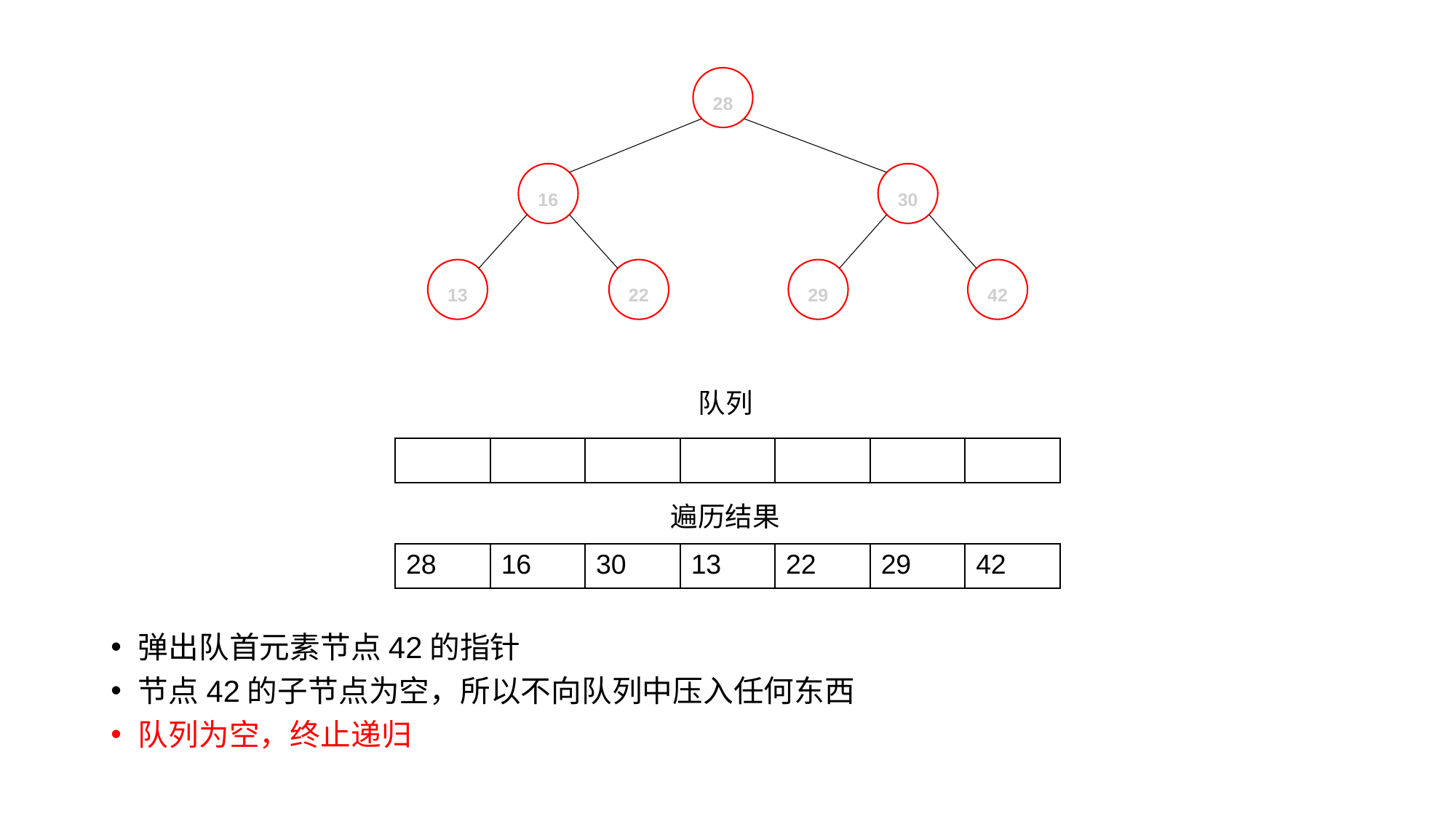

28
16
30
13
22
29
42
队列
|  |  |  |  |  |  |  |
| --- | --- | --- | --- | --- | --- | --- |
遍历结果
| 28 | 16 | 30 | 13 | 22 | 29 | 42 |
| --- | --- | --- | --- | --- | --- | --- |

弹出队首元素节点42的指针
节点42的子节点为空，所以不向队列中压入任何东西
队列为空，终止递归